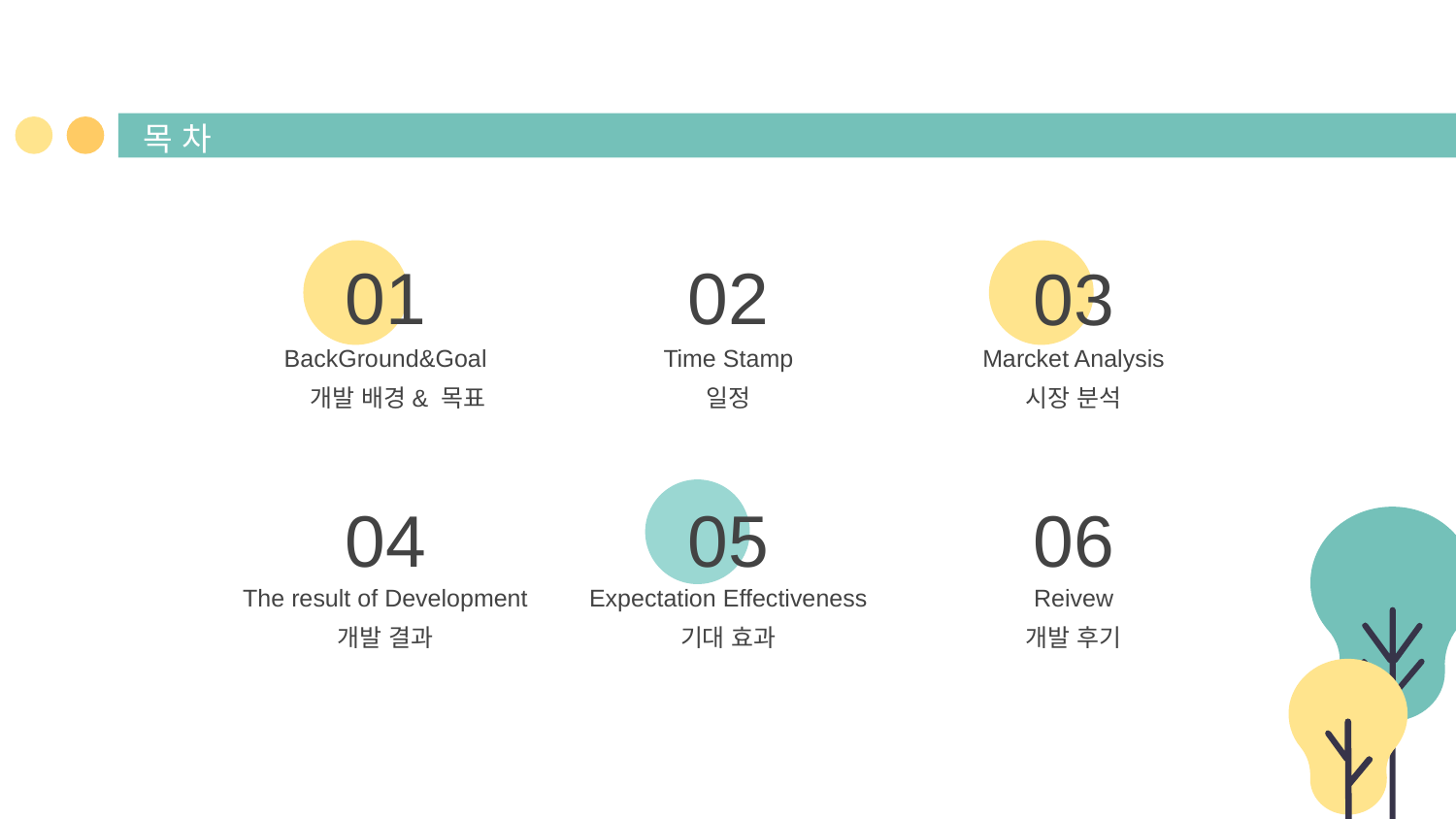

목 차

01
02
03
BackGround&Goal
# Time Stamp
Marcket Analysis
시장 분석
개발 배경& 목표
일정

04
05
06

The result of Development
Expectation Effectiveness
Reivew
개발 결과
기대 효과
개발 후기